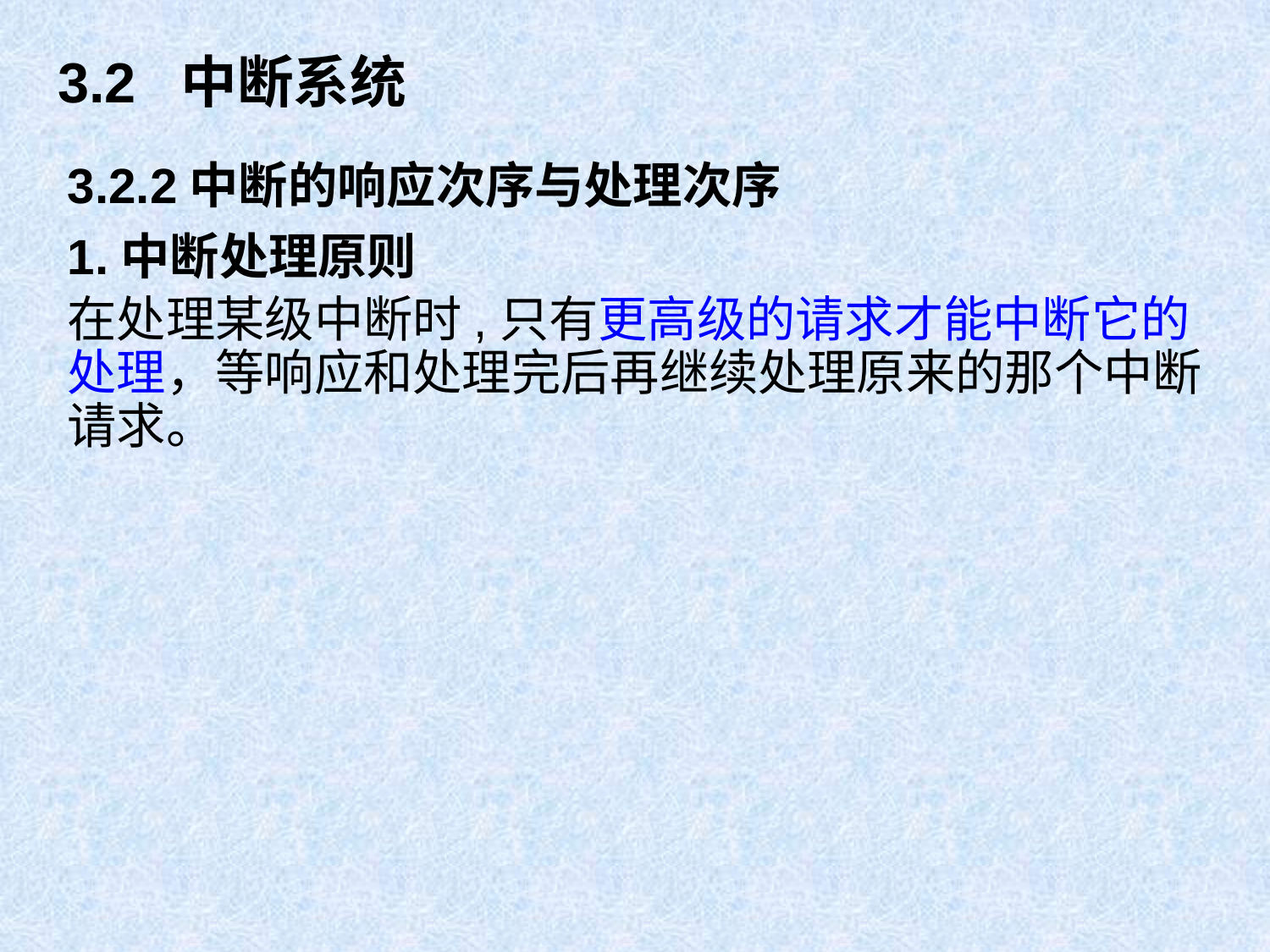

# 3.2  中断系统
3.2.2中断的响应次序与处理次序
1.中断处理原则
在处理某级中断时,只有更高级的请求才能中断它的处理，等响应和处理完后再继续处理原来的那个中断请求。